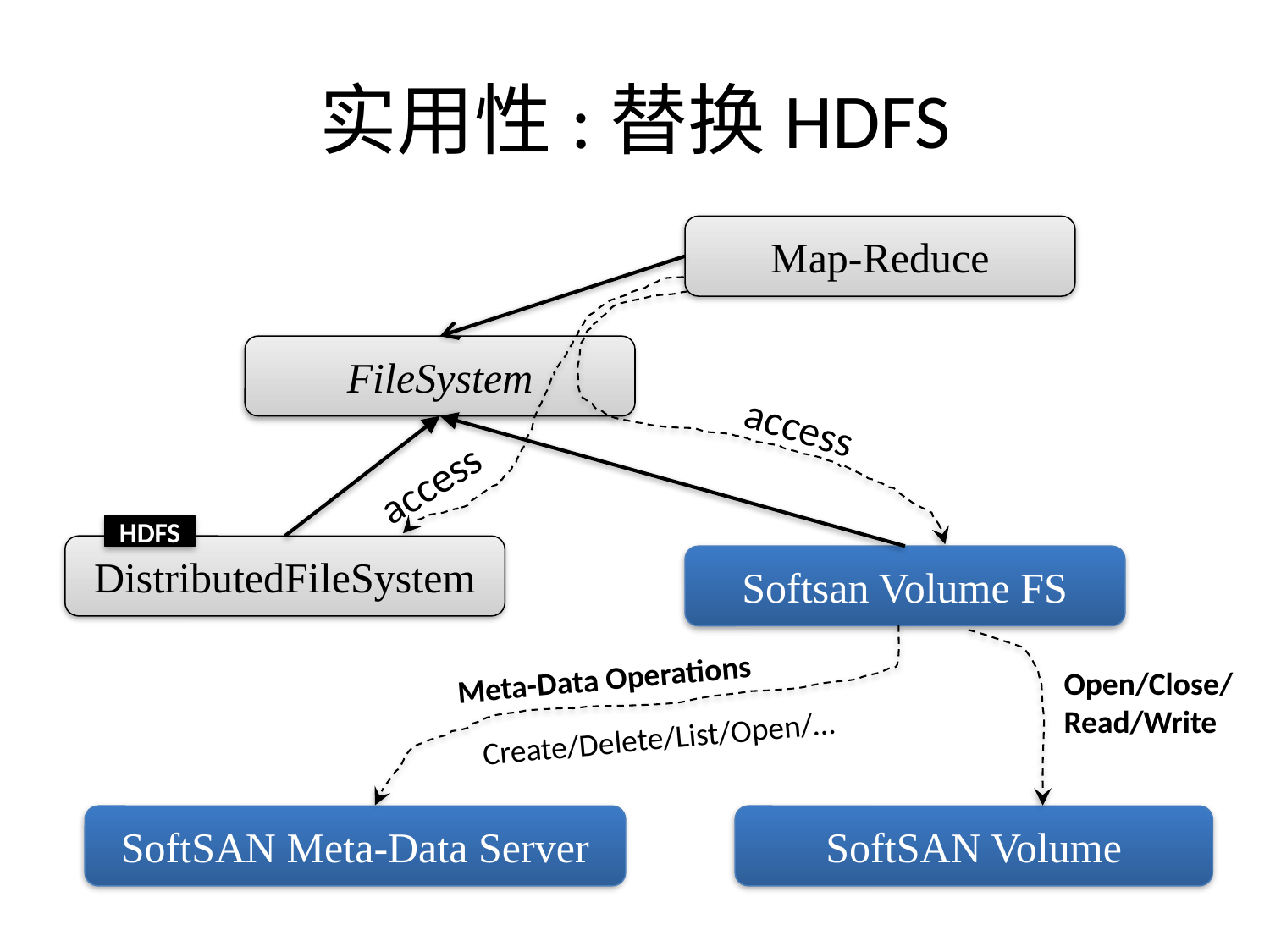

# 实用性:替换HDFS
Map-Reduce

FileSystem
access
access
HDFS
DistributedFileSystem
Softsan Volume FS

Meta-Data Operations
Open/Close/
Read/Write
Create/Delete/List/Open/…
SoftSAN Meta-Data Server
SoftSAN Volume